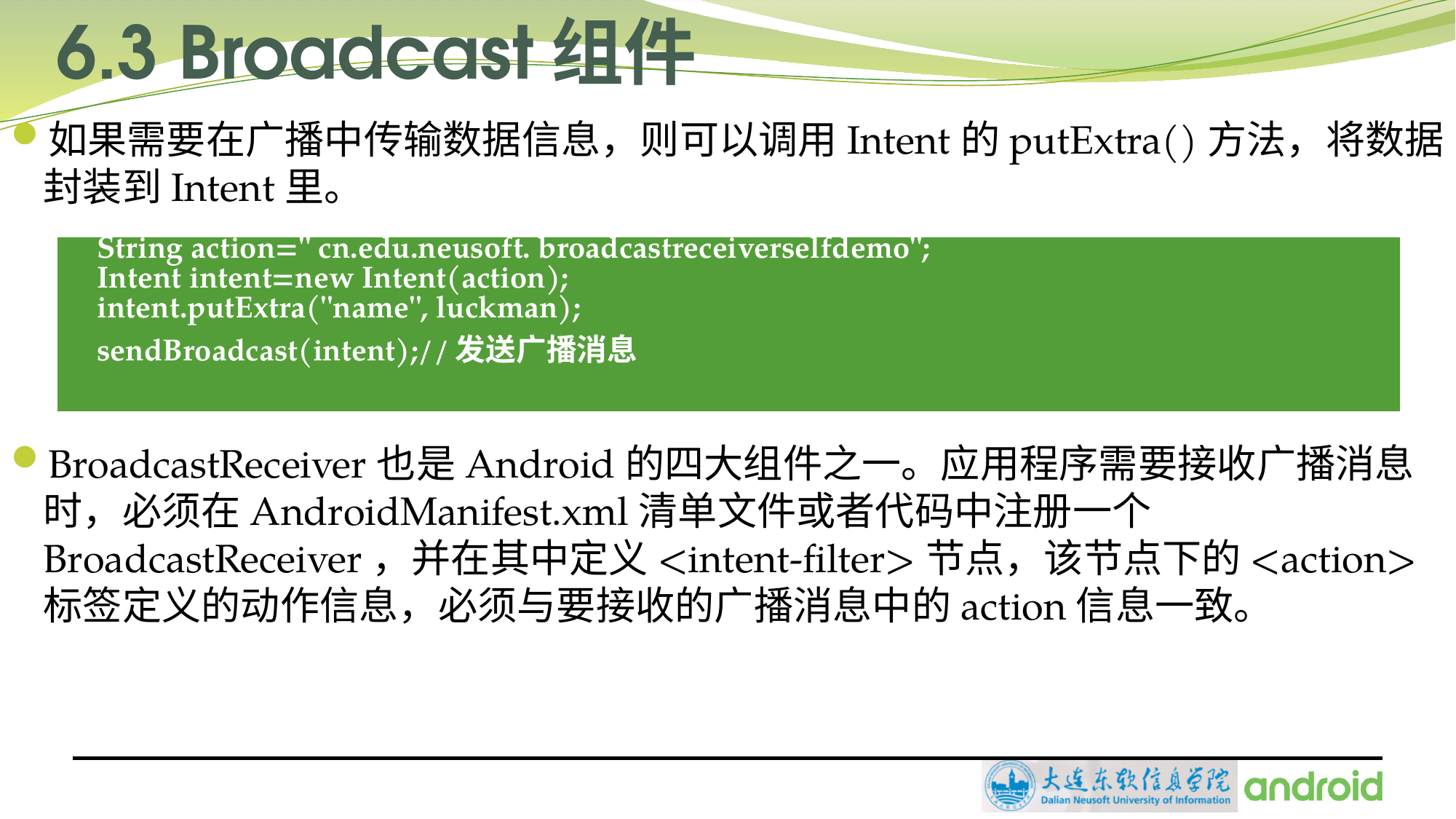

# 6.3 Broadcast组件
如果需要在广播中传输数据信息，则可以调用Intent的putExtra()方法，将数据封装到Intent里。

BroadcastReceiver也是Android的四大组件之一。应用程序需要接收广播消息时，必须在AndroidManifest.xml清单文件或者代码中注册一个BroadcastReceiver，并在其中定义<intent-filter>节点，该节点下的<action>标签定义的动作信息，必须与要接收的广播消息中的action信息一致。

| String action=" cn.edu.neusoft. broadcastreceiverselfdemo"; Intent intent=new Intent(action); intent.putExtra("name", luckman); sendBroadcast(intent);//发送广播消息 |
| --- |